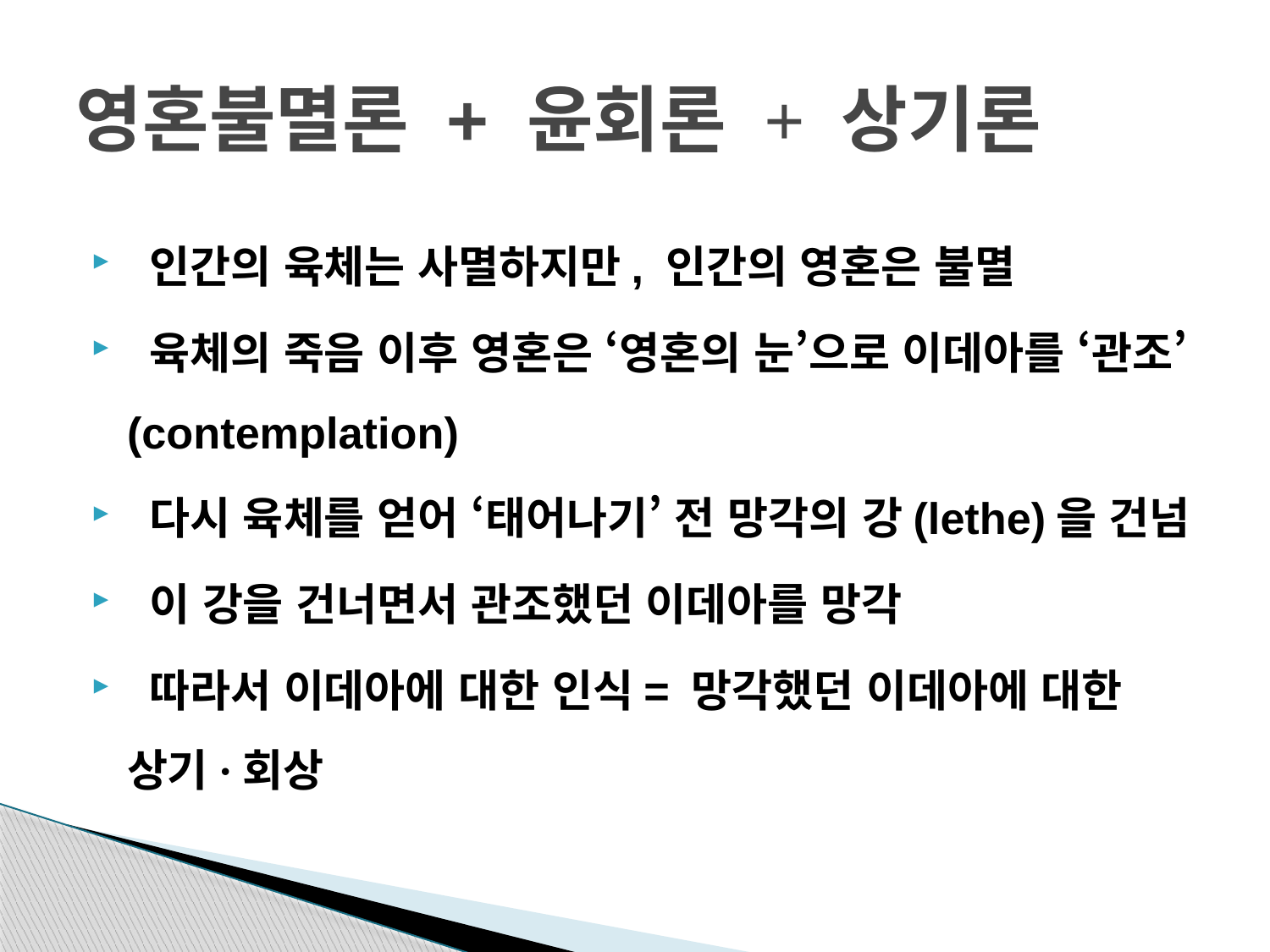

# 영혼불멸론 + 윤회론 + 상기론
 인간의 육체는 사멸하지만, 인간의 영혼은 불멸
 육체의 죽음 이후 영혼은 ‘영혼의 눈’으로 이데아를 ‘관조’(contemplation)
 다시 육체를 얻어 ‘태어나기’ 전 망각의 강(lethe)을 건넘
 이 강을 건너면서 관조했던 이데아를 망각
 따라서 이데아에 대한 인식= 망각했던 이데아에 대한 상기·회상